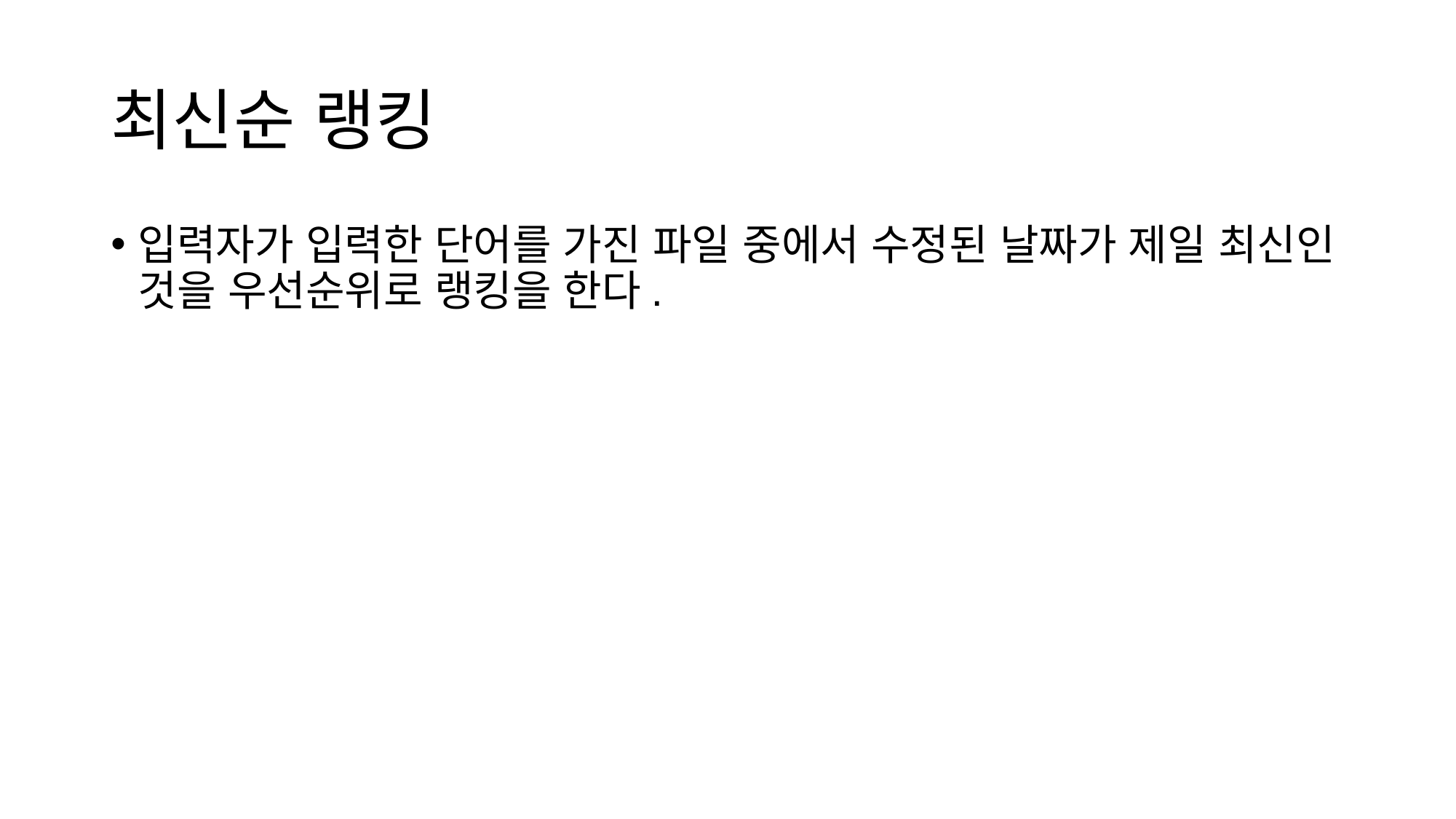

# 최신순 랭킹
입력자가 입력한 단어를 가진 파일 중에서 수정된 날짜가 제일 최신인 것을 우선순위로 랭킹을 한다.